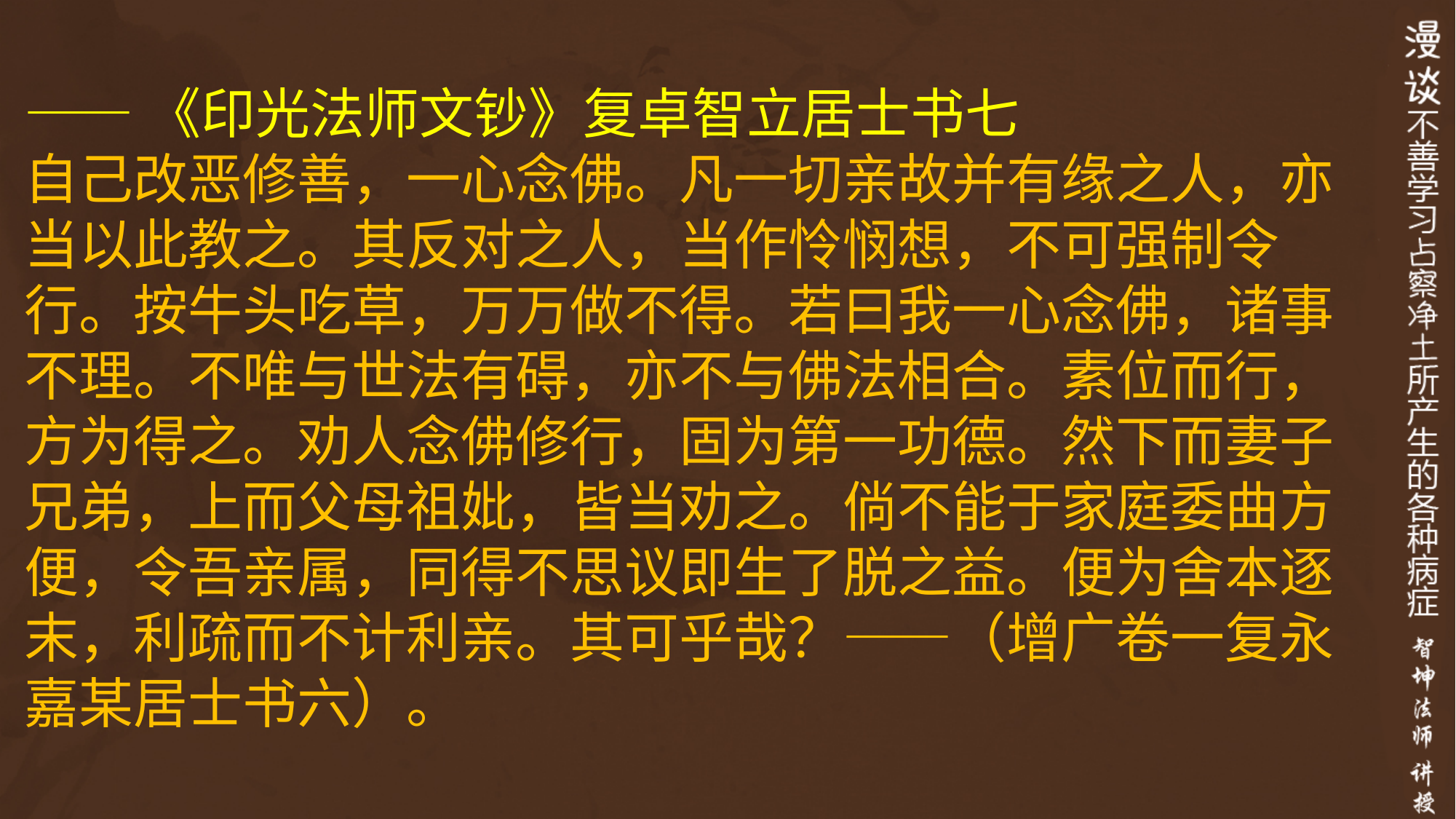

#
——《印光法师文钞》复卓智立居士书七
自己改恶修善，一心念佛。凡一切亲故并有缘之人，亦当以此教之。其反对之人，当作怜悯想，不可强制令行。按牛头吃草，万万做不得。若曰我一心念佛，诸事不理。不唯与世法有碍，亦不与佛法相合。素位而行，方为得之。劝人念佛修行，固为第一功德。然下而妻子兄弟，上而父母祖妣，皆当劝之。倘不能于家庭委曲方便，令吾亲属，同得不思议即生了脱之益。便为舍本逐末，利疏而不计利亲。其可乎哉？——（增广卷一复永嘉某居士书六）。